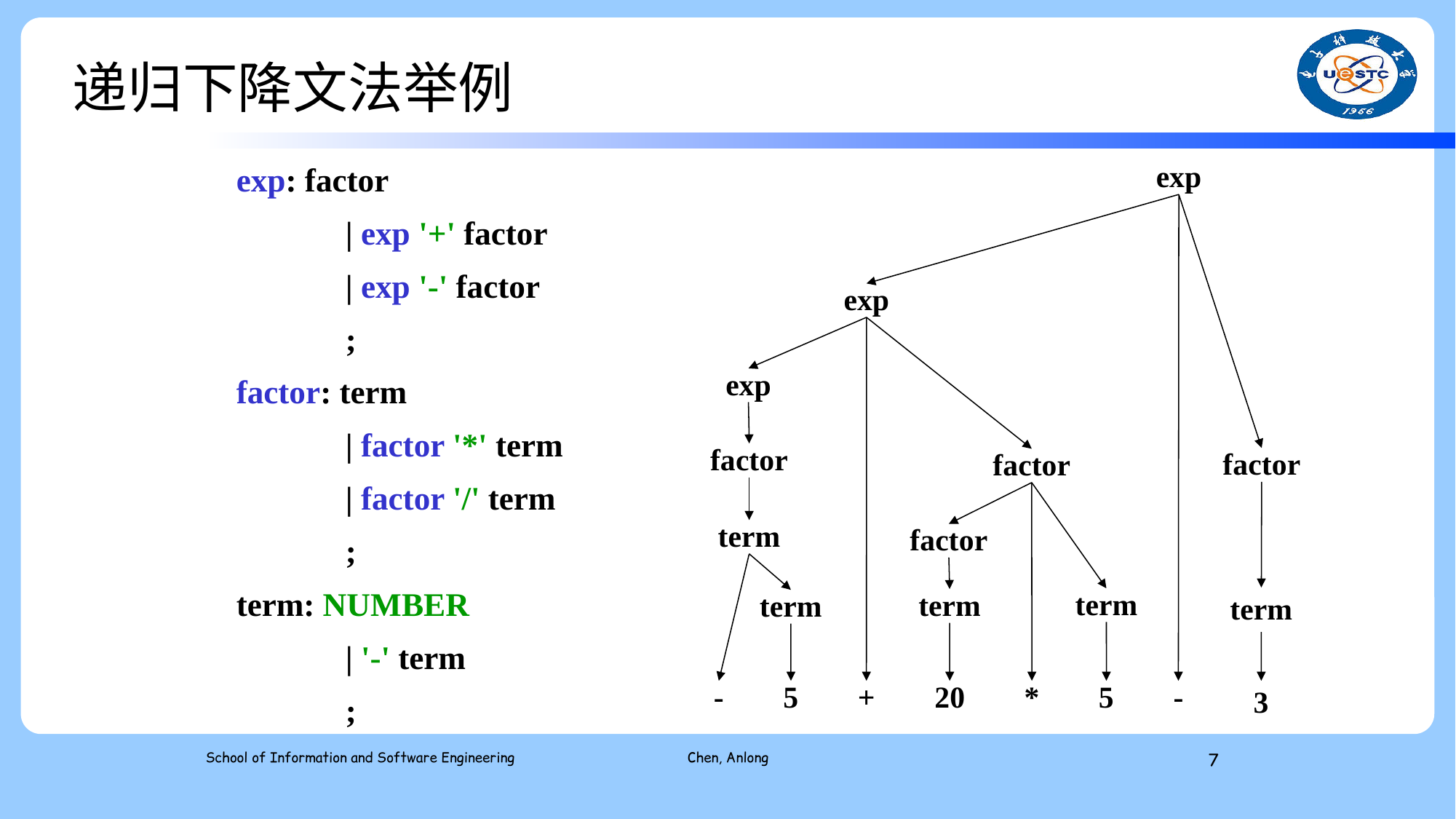

递归下降文法举例
exp
exp: factor
	| exp '+' factor
	| exp '-' factor
	;
factor: term
	| factor '*' term
	| factor '/' term
	;
term: NUMBER
	| '-' term
	;
exp
exp
factor
factor
factor
term
factor
term
term
term
term
-
5
+
20
*
5
-
3
  School of Information and Software Engineering
Chen, Anlong
7